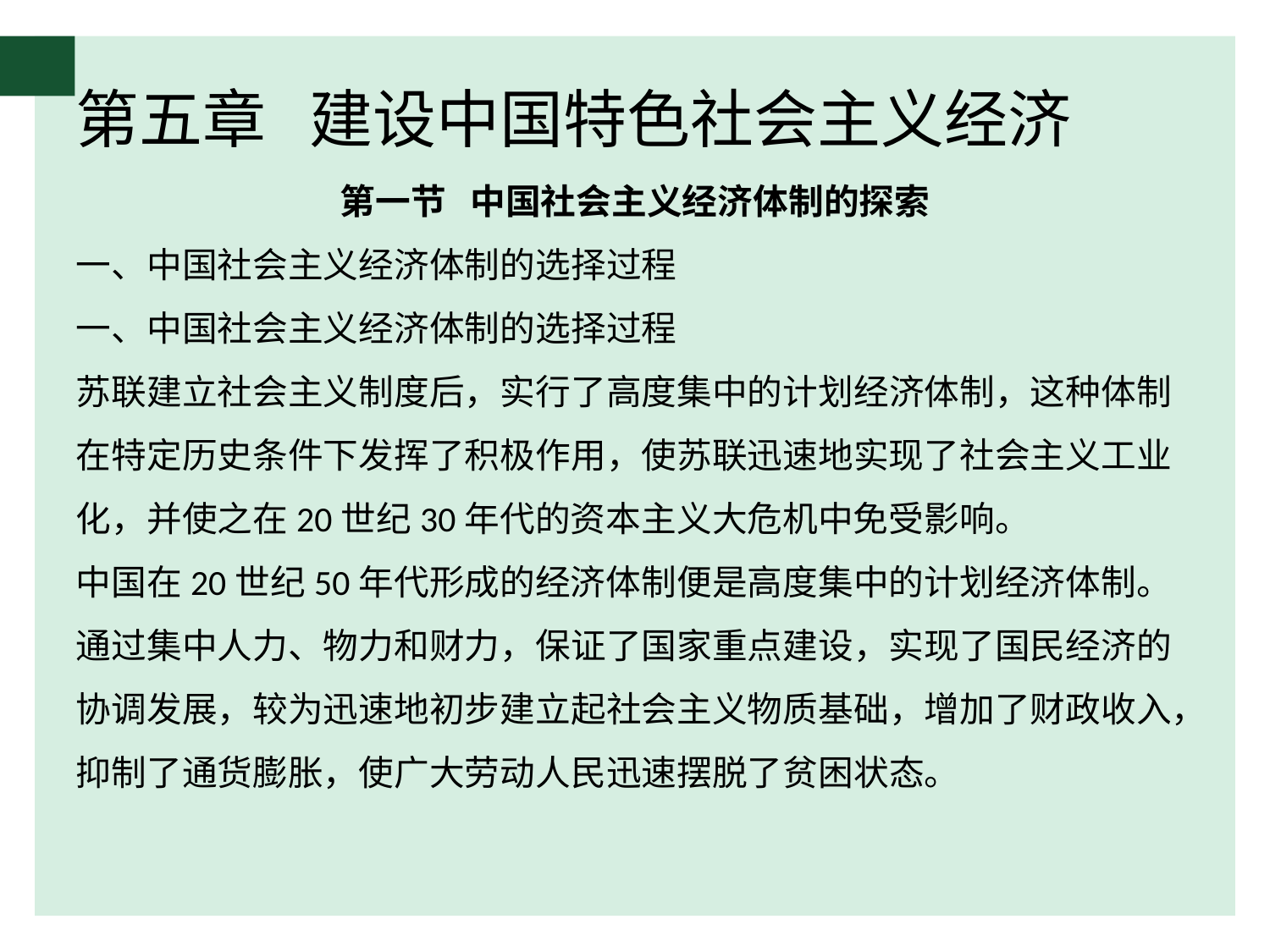

# 第五章   建设中国特色社会主义经济
第一节   中国社会主义经济体制的探索
一、中国社会主义经济体制的选择过程
一、中国社会主义经济体制的选择过程
苏联建立社会主义制度后，实行了高度集中的计划经济体制，这种体制在特定历史条件下发挥了积极作用，使苏联迅速地实现了社会主义工业化，并使之在20世纪30年代的资本主义大危机中免受影响。
中国在20世纪50年代形成的经济体制便是高度集中的计划经济体制。
通过集中人力、物力和财力，保证了国家重点建设，实现了国民经济的协调发展，较为迅速地初步建立起社会主义物质基础，增加了财政收入，抑制了通货膨胀，使广大劳动人民迅速摆脱了贫困状态。